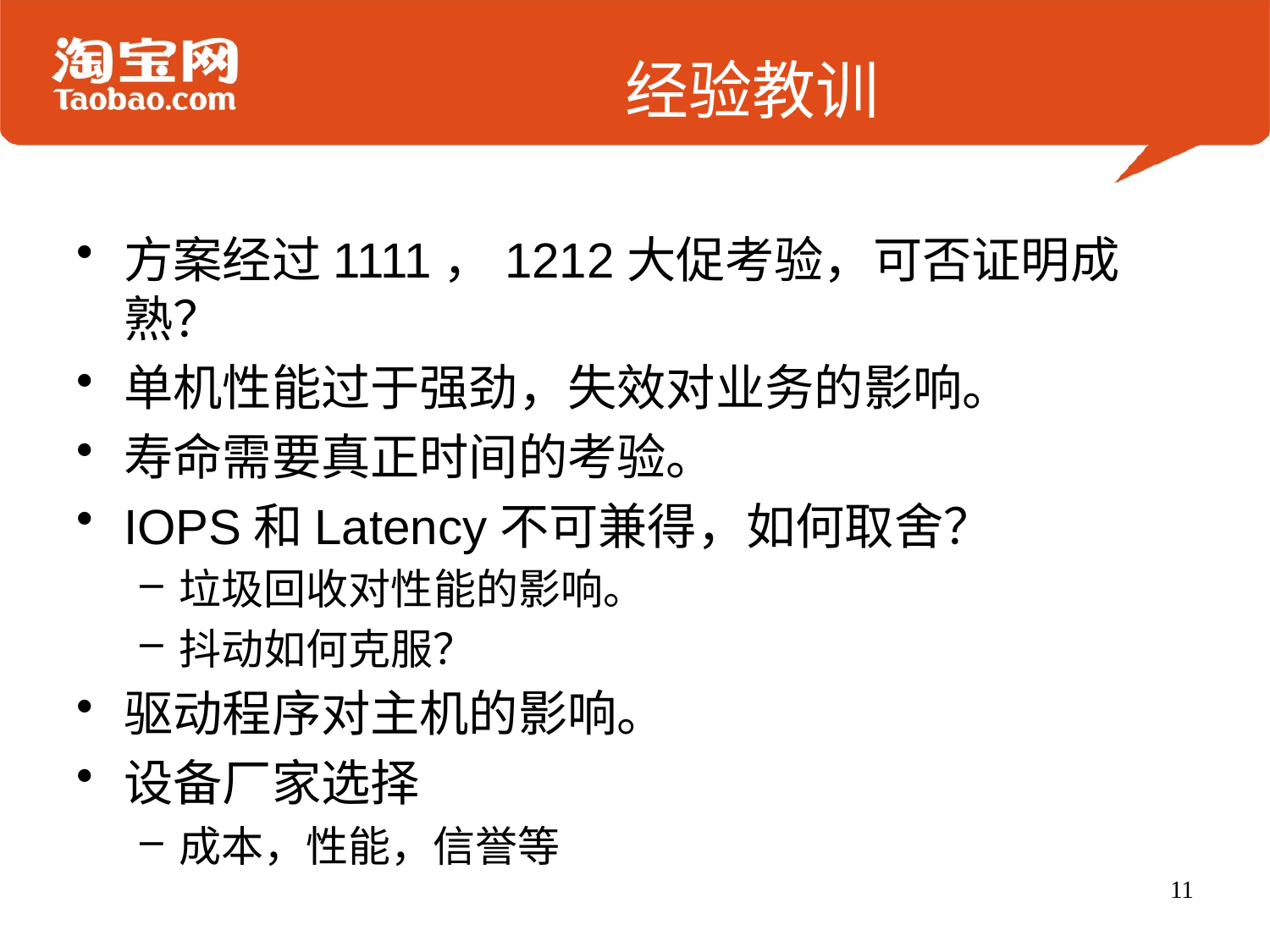

# 经验教训
方案经过1111，1212大促考验，可否证明成熟？
单机性能过于强劲，失效对业务的影响。
寿命需要真正时间的考验。
IOPS和Latency不可兼得，如何取舍？
垃圾回收对性能的影响。
抖动如何克服？
驱动程序对主机的影响。
设备厂家选择
成本，性能，信誉等
11